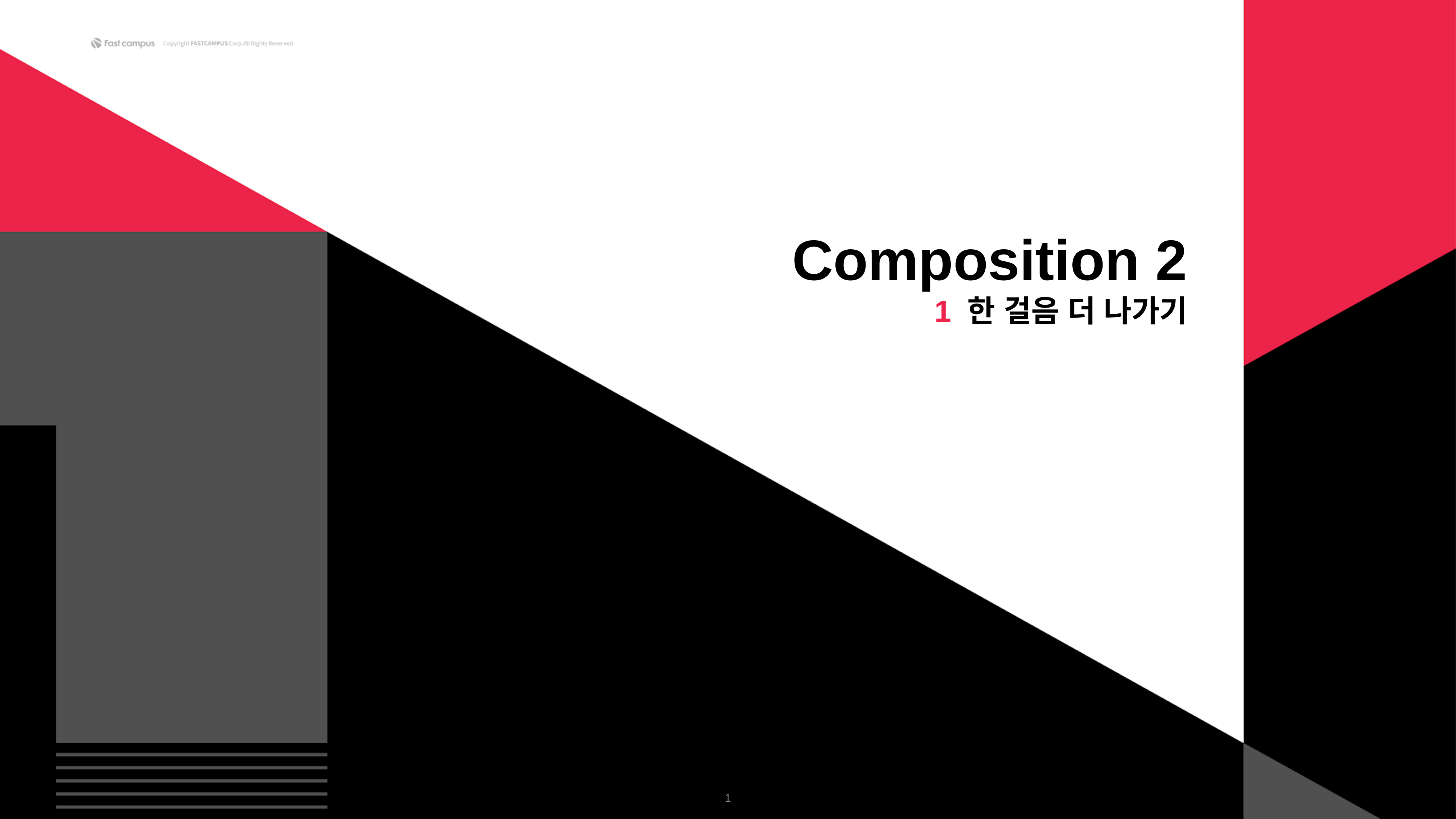

Composition 2
1 한 걸음 더 나가기
1